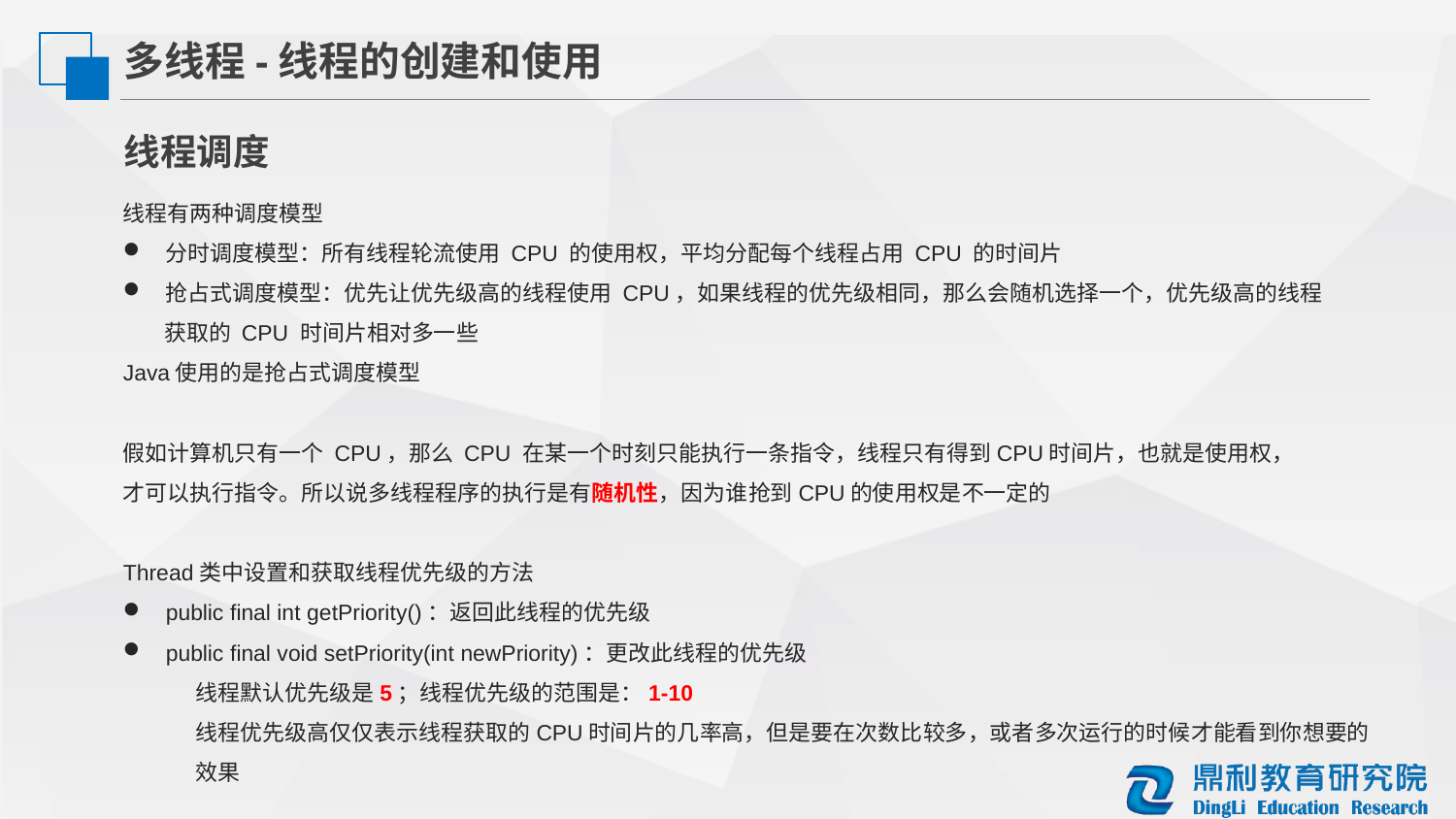

多线程-线程的创建和使用
线程调度
线程有两种调度模型
分时调度模型：所有线程轮流使用 CPU 的使用权，平均分配每个线程占用 CPU 的时间片
抢占式调度模型：优先让优先级高的线程使用 CPU，如果线程的优先级相同，那么会随机选择一个，优先级高的线程
       获取的 CPU 时间片相对多一些
Java使用的是抢占式调度模型

假如计算机只有一个 CPU，那么 CPU 在某一个时刻只能执行一条指令，线程只有得到CPU时间片，也就是使用权，
才可以执行指令。所以说多线程程序的执行是有随机性，因为谁抢到CPU的使用权是不一定的

Thread类中设置和获取线程优先级的方法
public final int getPriority()：返回此线程的优先级
public final void setPriority(int newPriority)：更改此线程的优先级
线程默认优先级是5；线程优先级的范围是：1-10
线程优先级高仅仅表示线程获取的CPU时间片的几率高，但是要在次数比较多，或者多次运行的时候才能看到你想要的效果